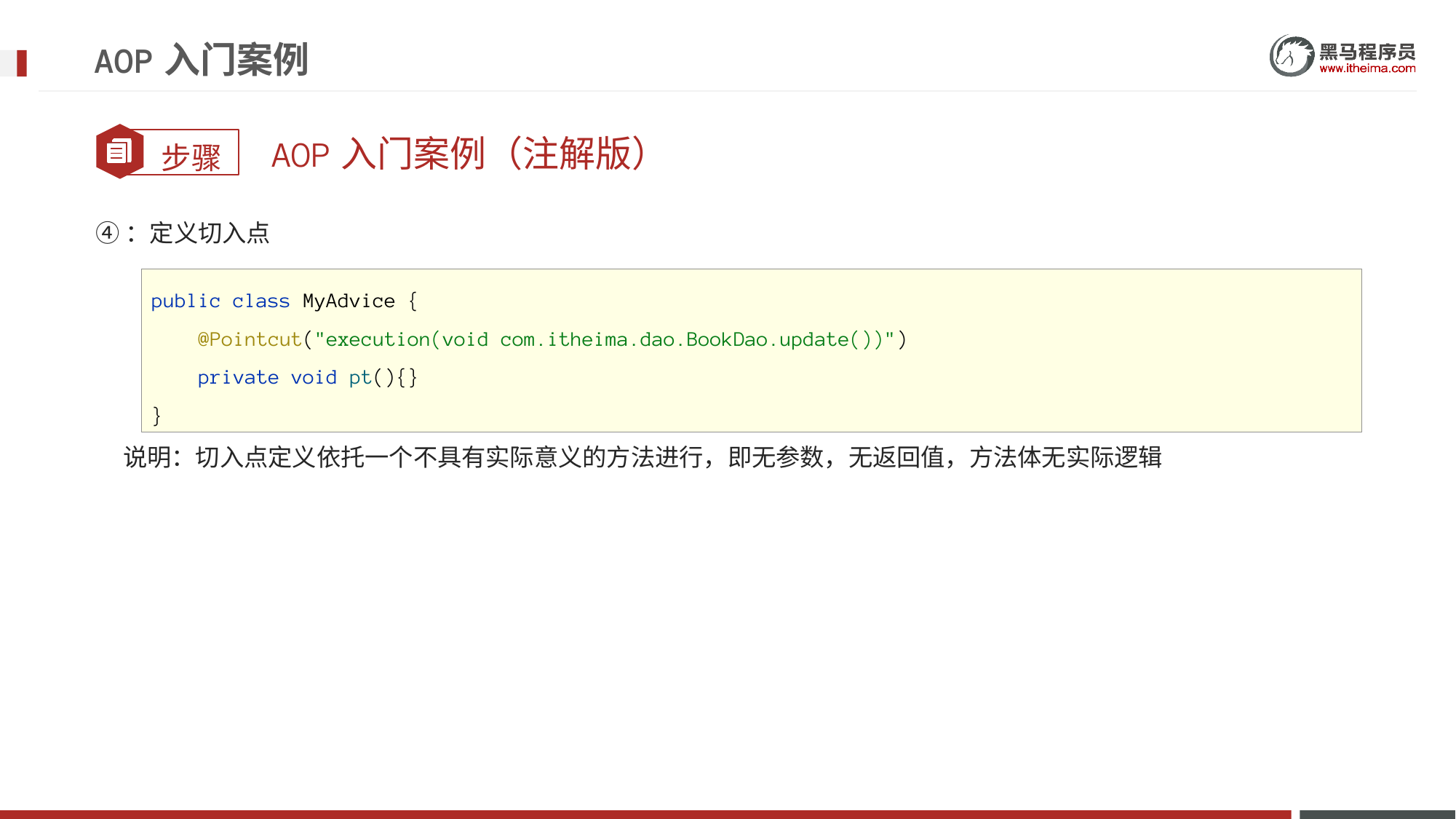

# AOP入门案例
AOP入门案例（注解版）
④：定义切入点

    说明：切入点定义依托一个不具有实际意义的方法进行，即无参数，无返回值，方法体无实际逻辑

public class MyAdvice {
    @Pointcut("execution(void com.itheima.dao.BookDao.update())")
    private void pt(){}
}